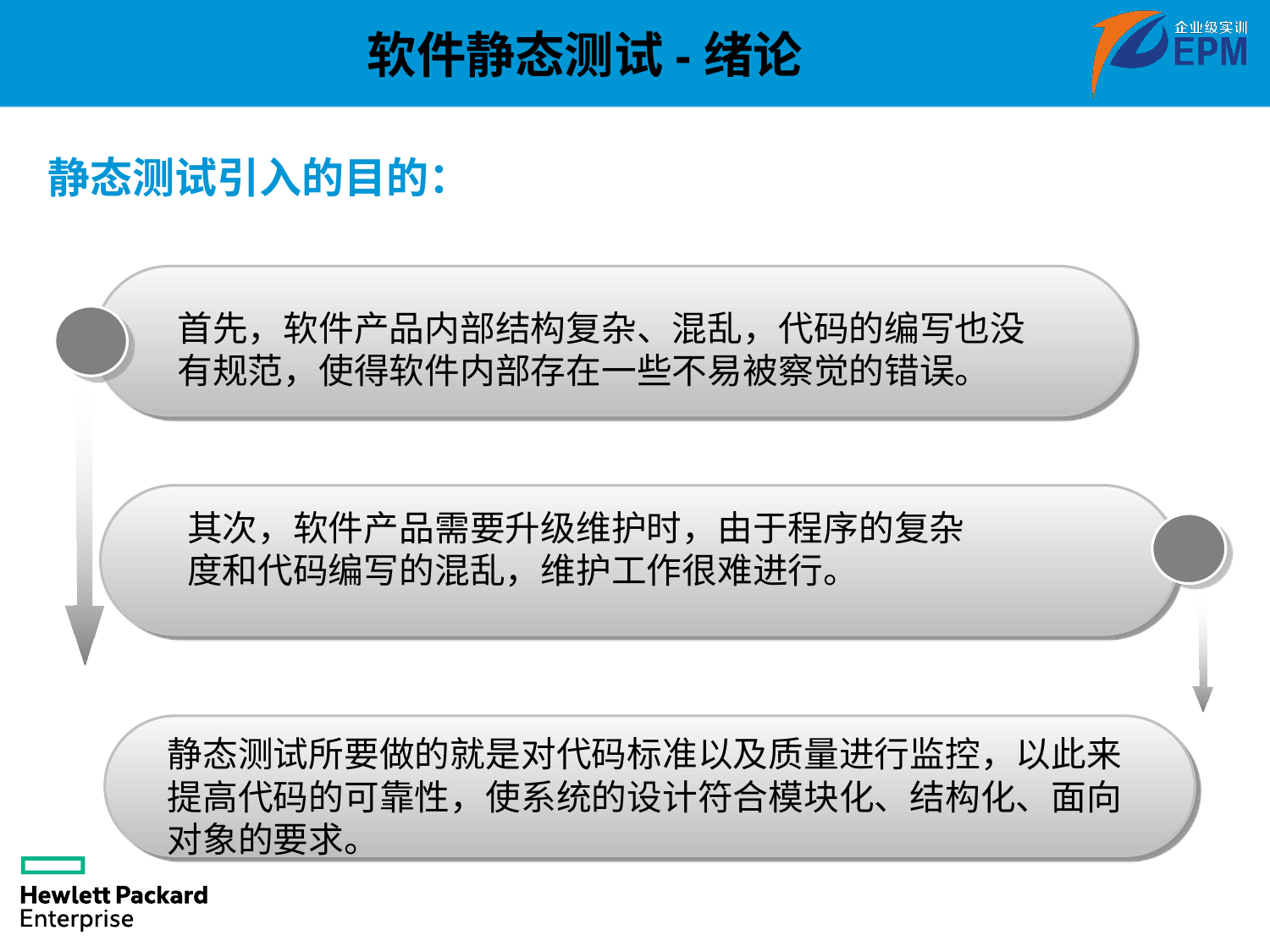

软件静态测试-绪论
# 静态测试引入的目的：

首先，软件产品内部结构复杂、混乱，代码的编写也没有规范，使得软件内部存在一些不易被察觉的错误。

其次，软件产品需要升级维护时，由于程序的复杂度和代码编写的混乱，维护工作很难进行。

静态测试所要做的就是对代码标准以及质量进行监控，以此来提高代码的可靠性，使系统的设计符合模块化、结构化、面向对象的要求。